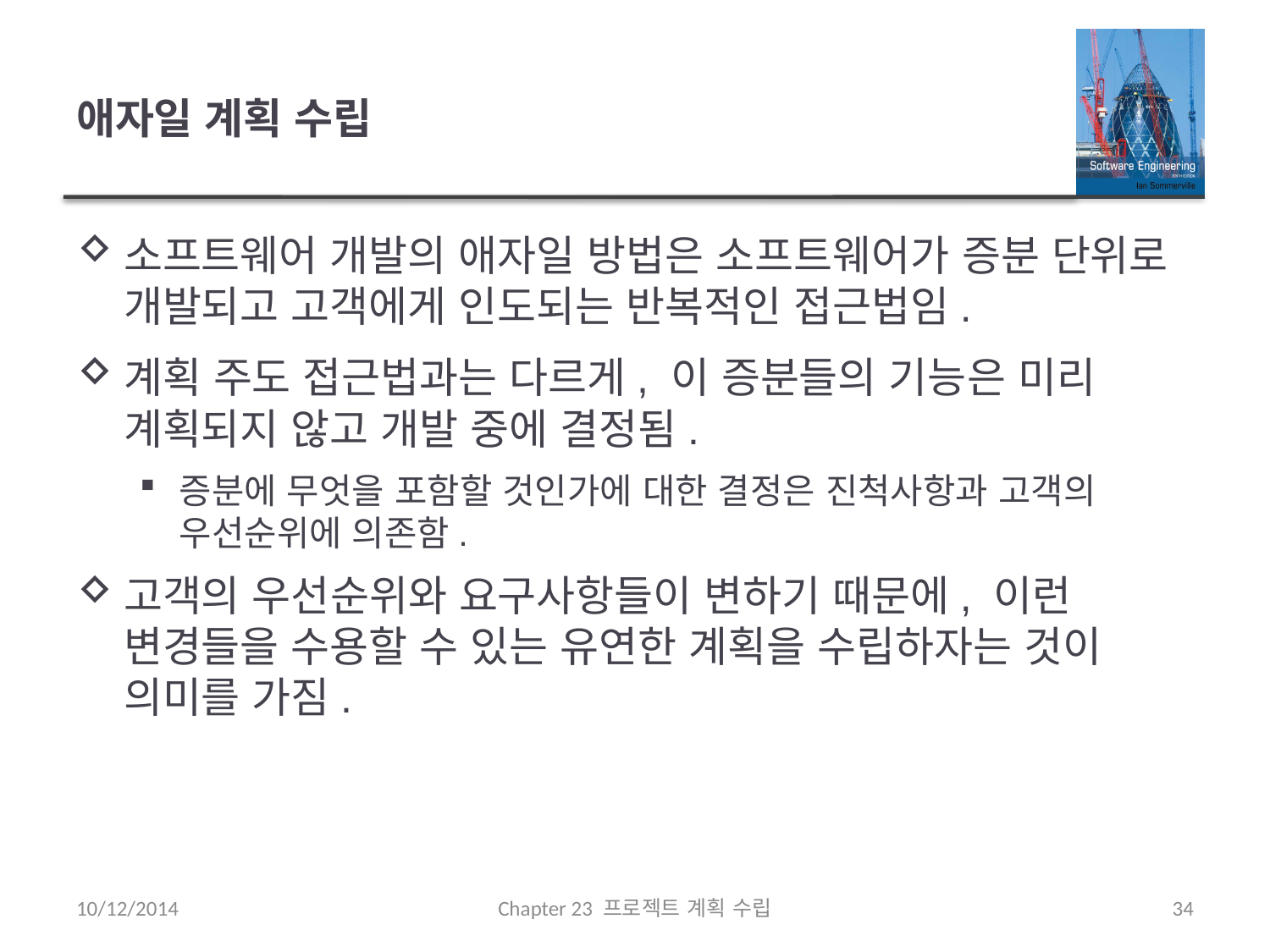

# 애자일 계획 수립
소프트웨어 개발의 애자일 방법은 소프트웨어가 증분 단위로 개발되고 고객에게 인도되는 반복적인 접근법임.
계획 주도 접근법과는 다르게, 이 증분들의 기능은 미리 계획되지 않고 개발 중에 결정됨.
증분에 무엇을 포함할 것인가에 대한 결정은 진척사항과 고객의 우선순위에 의존함.
고객의 우선순위와 요구사항들이 변하기 때문에, 이런 변경들을 수용할 수 있는 유연한 계획을 수립하자는 것이 의미를 가짐.
10/12/2014
Chapter 23 프로젝트 계획 수립
34